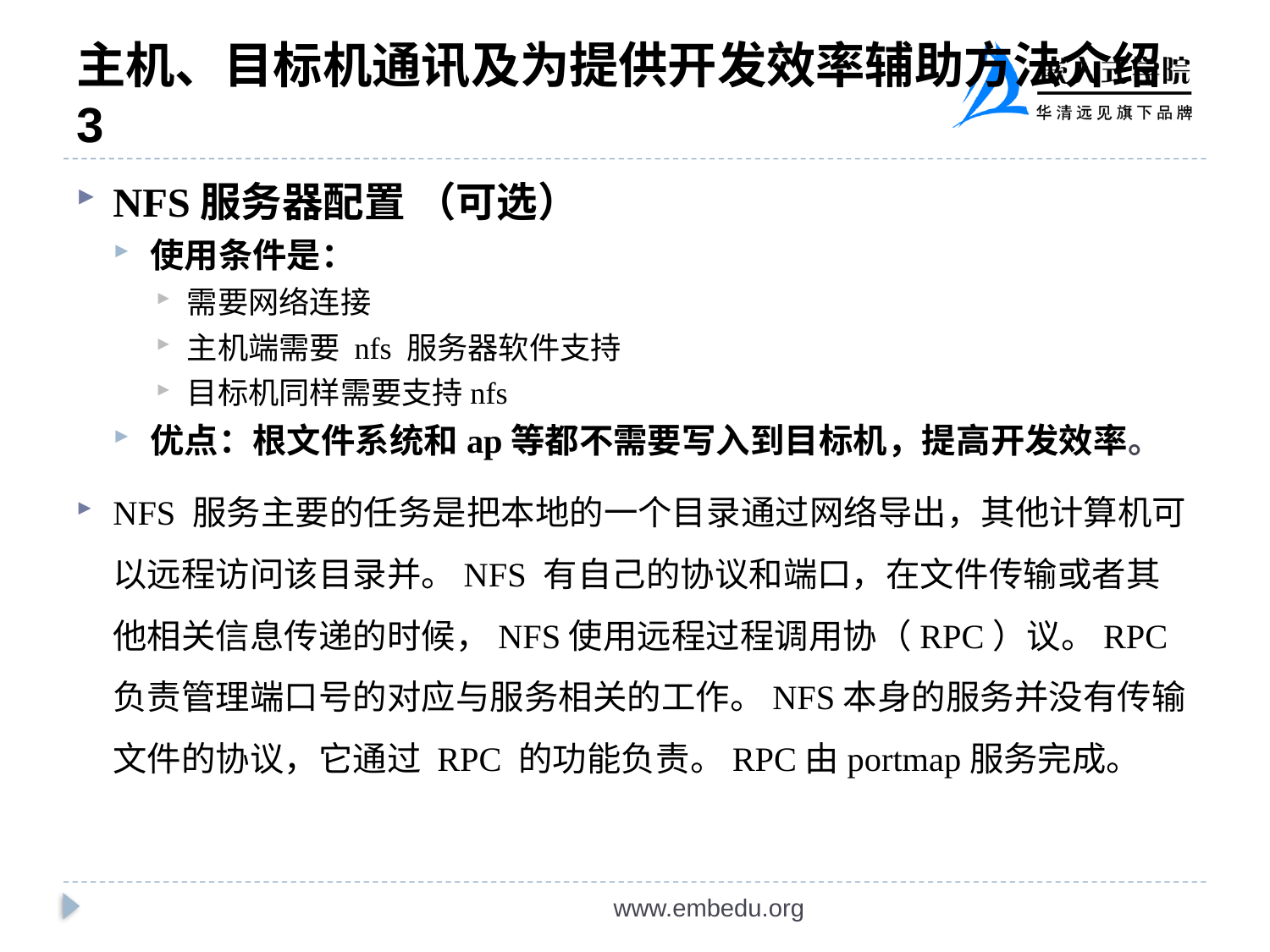

# 主机、目标机通讯及为提供开发效率辅助方法介绍3
NFS服务器配置 （可选）
使用条件是：
需要网络连接
主机端需要 nfs 服务器软件支持
目标机同样需要支持nfs
优点：根文件系统和ap等都不需要写入到目标机，提高开发效率。
NFS 服务主要的任务是把本地的一个目录通过网络导出，其他计算机可以远程访问该目录并。NFS 有自己的协议和端口，在文件传输或者其他相关信息传递的时候，NFS使用远程过程调用协（RPC）议。RPC负责管理端口号的对应与服务相关的工作。NFS本身的服务并没有传输文件的协议，它通过 RPC 的功能负责。RPC由portmap服务完成。
www.embedu.org